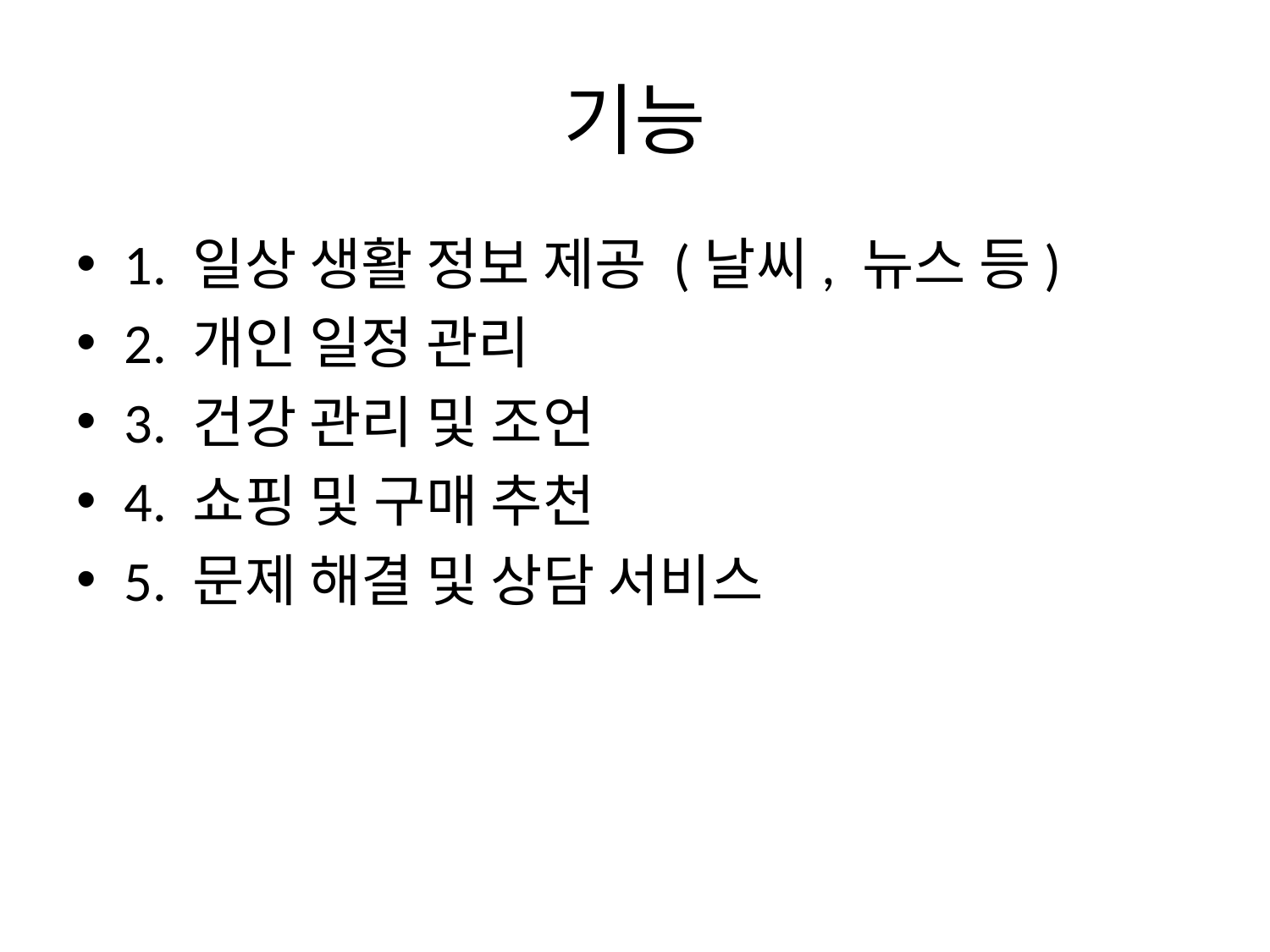

# 기능
1. 일상 생활 정보 제공 (날씨, 뉴스 등)
2. 개인 일정 관리
3. 건강 관리 및 조언
4. 쇼핑 및 구매 추천
5. 문제 해결 및 상담 서비스